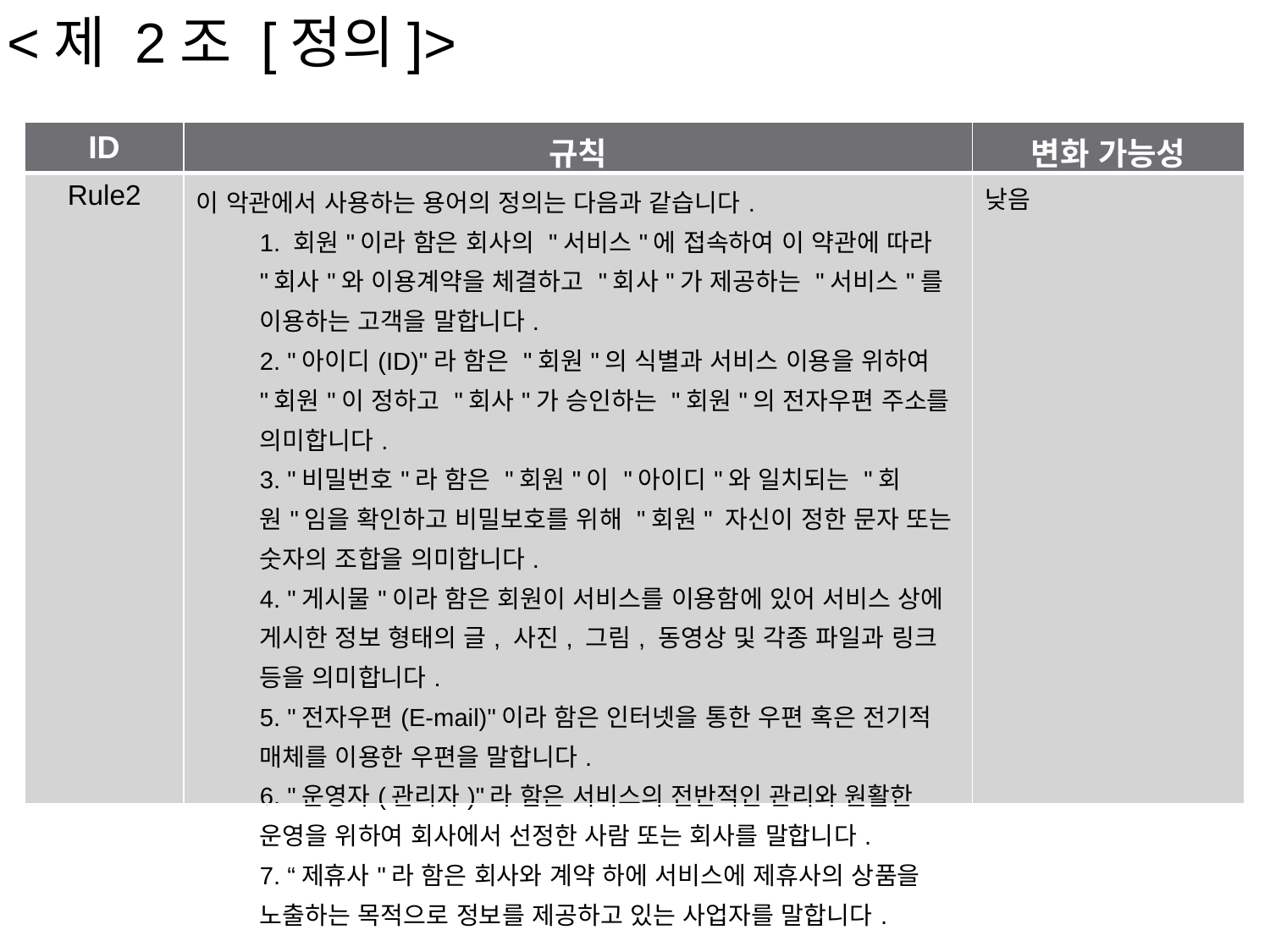

<제 2조 [정의]>
| ID | 규칙 | 변화 가능성 |
| --- | --- | --- |
| Rule2 | 이 악관에서 사용하는 용어의 정의는 다음과 같습니다. 1. 회원"이라 함은 회사의 "서비스"에 접속하여 이 약관에 따라 "회사"와 이용계약을 체결하고 "회사"가 제공하는 "서비스"를 이용하는 고객을 말합니다. 2. "아이디(ID)"라 함은 "회원"의 식별과 서비스 이용을 위하여 "회원"이 정하고 "회사"가 승인하는 "회원"의 전자우편 주소를 의미합니다. 3. "비밀번호"라 함은 "회원"이 "아이디"와 일치되는 "회원"임을 확인하고 비밀보호를 위해 "회원" 자신이 정한 문자 또는 숫자의 조합을 의미합니다. 4. "게시물"이라 함은 회원이 서비스를 이용함에 있어 서비스 상에 게시한 정보 형태의 글, 사진, 그림, 동영상 및 각종 파일과 링크 등을 의미합니다. 5. "전자우편(E-mail)"이라 함은 인터넷을 통한 우편 혹은 전기적 매체를 이용한 우편을 말합니다. 6. "운영자(관리자)"라 함은 서비스의 전반적인 관리와 원활한 운영을 위하여 회사에서 선정한 사람 또는 회사를 말합니다. 7. “제휴사"라 함은 회사와 계약 하에 서비스에 제휴사의 상품을 노출하는 목적으로 정보를 제공하고 있는 사업자를 말합니다. | 낮음 |